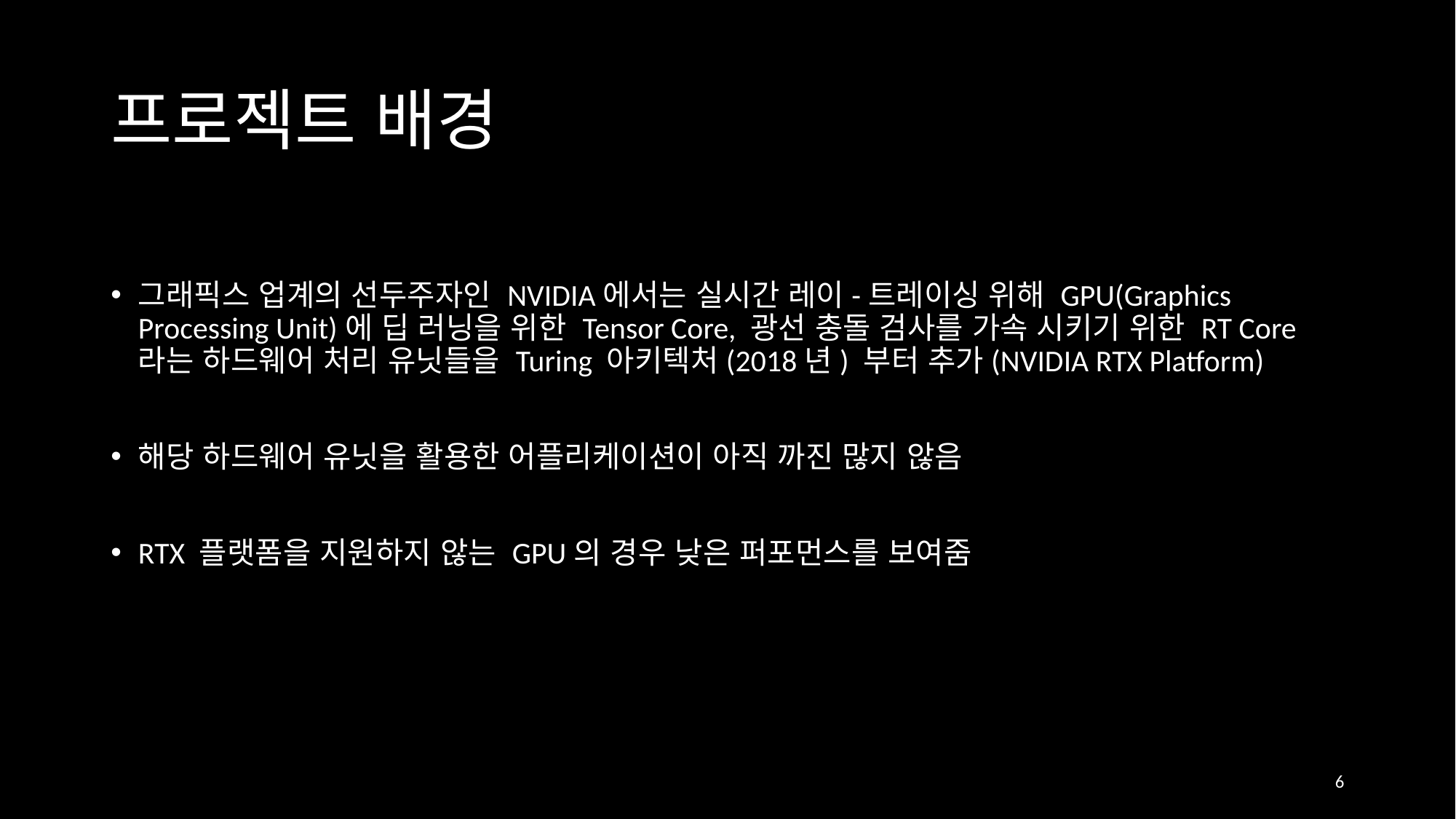

# 프로젝트 배경
그래픽스 업계의 선두주자인 NVIDIA에서는 실시간 레이-트레이싱 위해 GPU(Graphics Processing Unit)에 딥 러닝을 위한 Tensor Core, 광선 충돌 검사를 가속 시키기 위한 RT Core 라는 하드웨어 처리 유닛들을 Turing 아키텍처(2018년) 부터 추가(NVIDIA RTX Platform)

해당 하드웨어 유닛을 활용한 어플리케이션이 아직 까진 많지 않음

RTX 플랫폼을 지원하지 않는 GPU의 경우 낮은 퍼포먼스를 보여줌
6